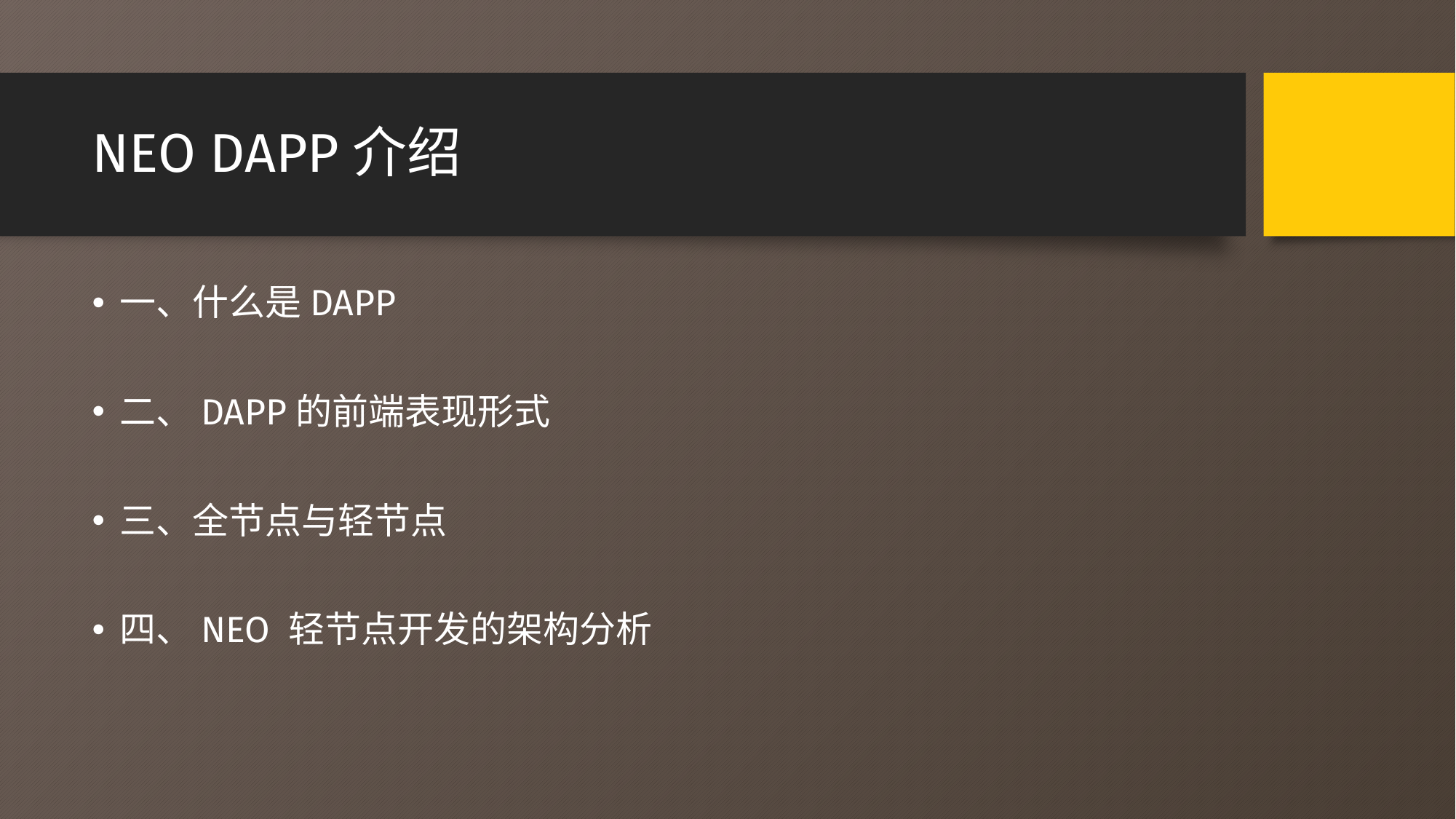

# NEO DAPP介绍
一、什么是DAPP

二、DAPP的前端表现形式

三、全节点与轻节点

四、NEO 轻节点开发的架构分析